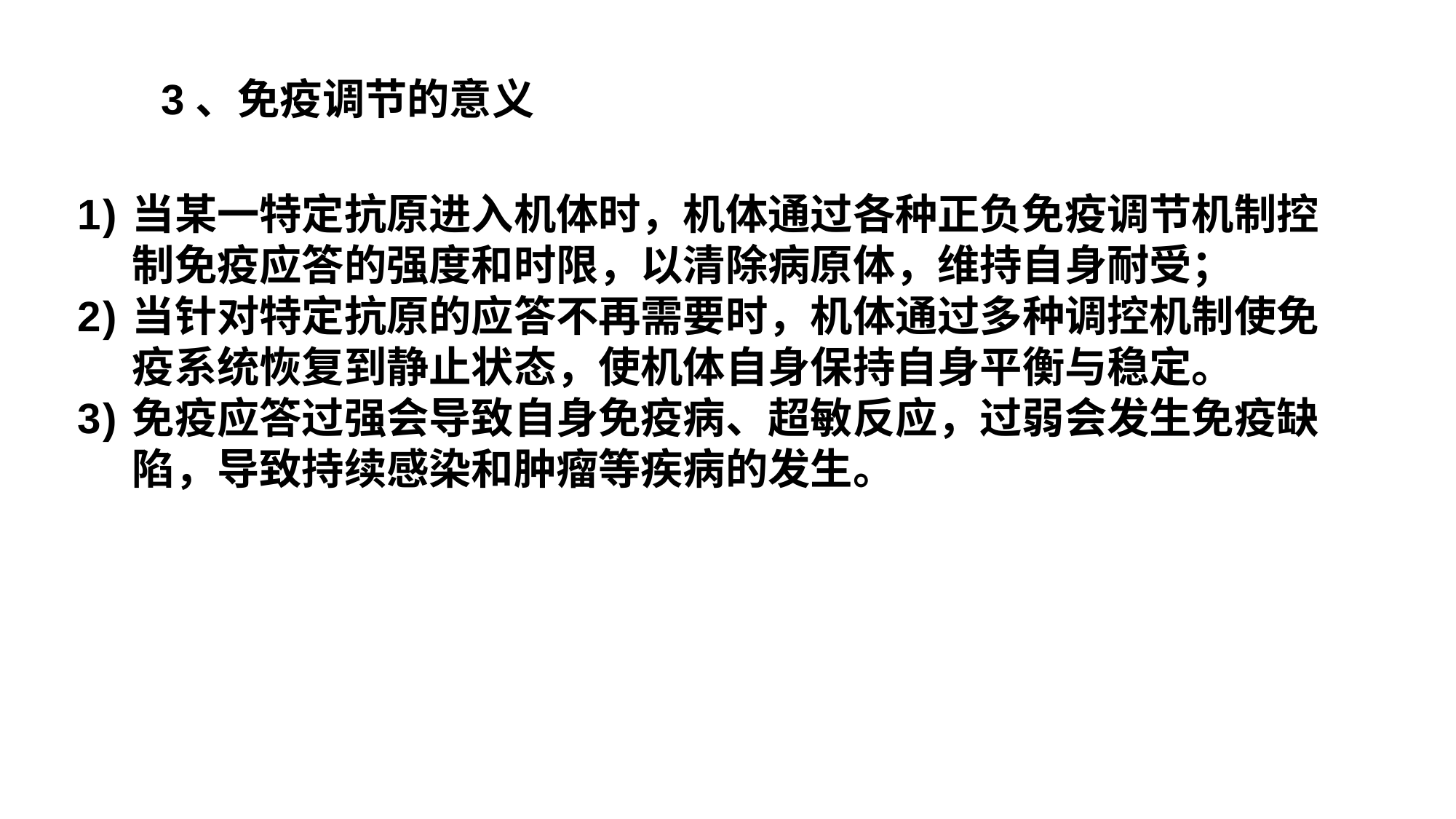

3、免疫调节的意义
当某一特定抗原进入机体时，机体通过各种正负免疫调节机制控制免疫应答的强度和时限，以清除病原体，维持自身耐受；
当针对特定抗原的应答不再需要时，机体通过多种调控机制使免疫系统恢复到静止状态，使机体自身保持自身平衡与稳定。
免疫应答过强会导致自身免疫病、超敏反应，过弱会发生免疫缺陷，导致持续感染和肿瘤等疾病的发生。